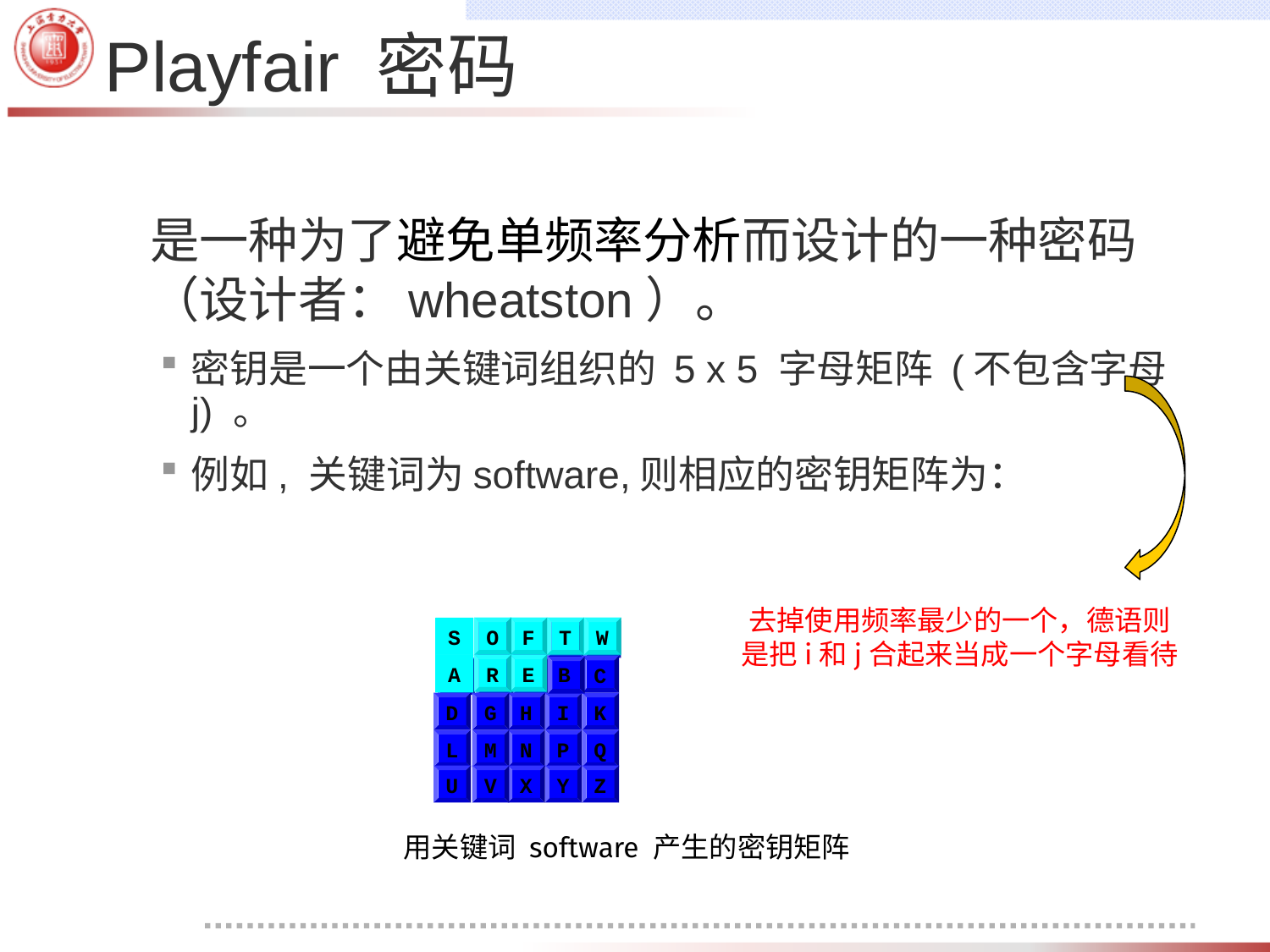

# Playfair 密码
是一种为了避免单频率分析而设计的一种密码 （设计者：wheatston）。
密钥是一个由关键词组织的 5 x 5 字母矩阵 (不包含字母j) 。
例如, 关键词为software,则相应的密钥矩阵为：

去掉使用频率最少的一个，德语则
是把i和j合起来当成一个字母看待

S

O

F

T

W

A

R

E

S

O

F

T

W
B

C

A

R

E

D

G

H

I

K

L

M

N

P

Q

U

V

X

Y

Z
用关键词 software 产生的密钥矩阵